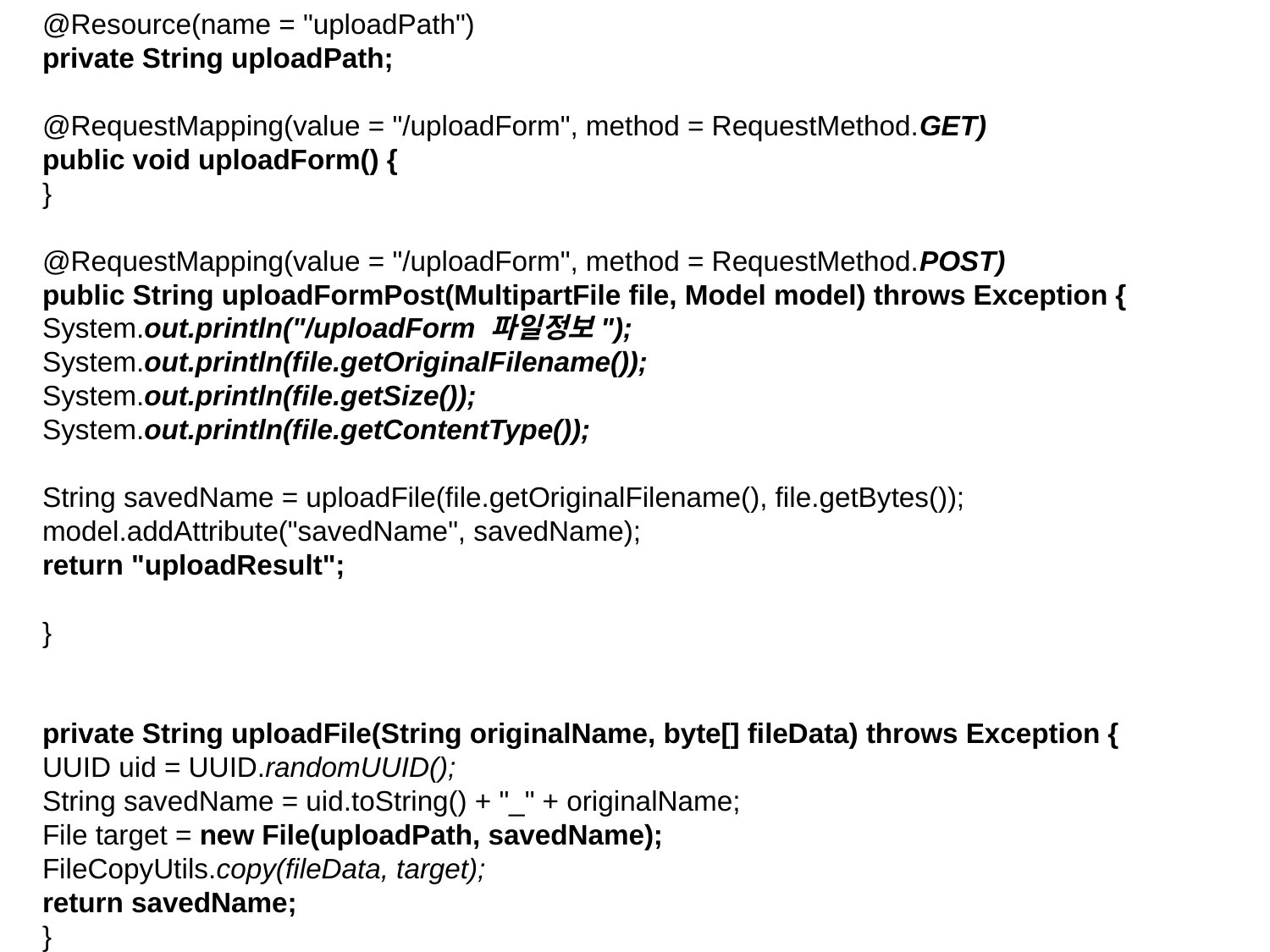

@Resource(name = "uploadPath")
private String uploadPath;

@RequestMapping(value = "/uploadForm", method = RequestMethod.GET)
public void uploadForm() {
}

@RequestMapping(value = "/uploadForm", method = RequestMethod.POST)
public String uploadFormPost(MultipartFile file, Model model) throws Exception {
System.out.println("/uploadForm 파일정보");
System.out.println(file.getOriginalFilename());
System.out.println(file.getSize());
System.out.println(file.getContentType());

String savedName = uploadFile(file.getOriginalFilename(), file.getBytes());
model.addAttribute("savedName", savedName);
return "uploadResult";

}

private String uploadFile(String originalName, byte[] fileData) throws Exception {
UUID uid = UUID.randomUUID();
String savedName = uid.toString() + "_" + originalName;
File target = new File(uploadPath, savedName);
FileCopyUtils.copy(fileData, target);
return savedName;
}